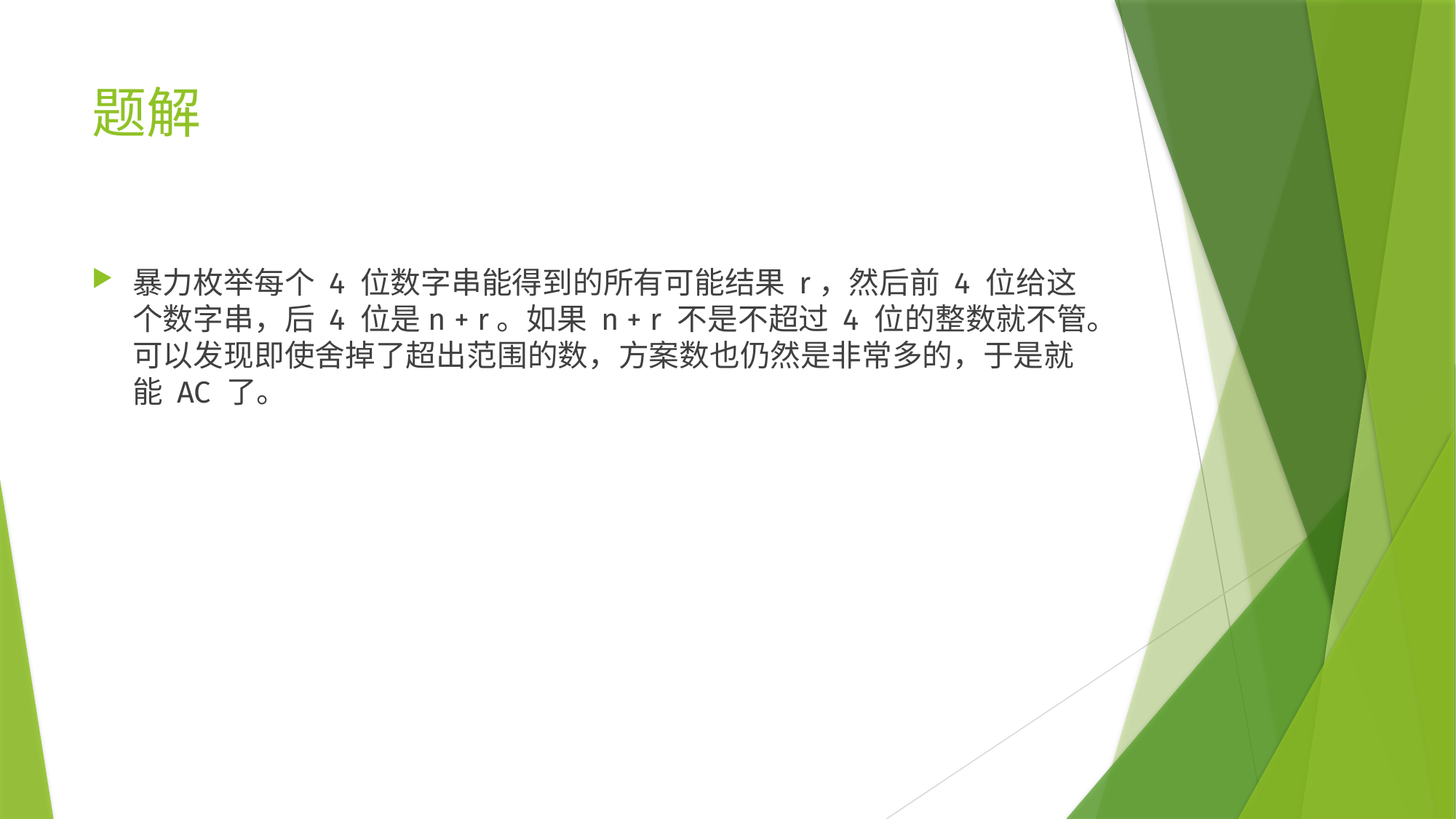

# 题解
暴力枚举每个 4 位数字串能得到的所有可能结果 r，然后前 4 位给这个数字串，后 4 位是n + r。如果 n + r 不是不超过 4 位的整数就不管。可以发现即使舍掉了超出范围的数，方案数也仍然是非常多的，于是就能 AC 了。